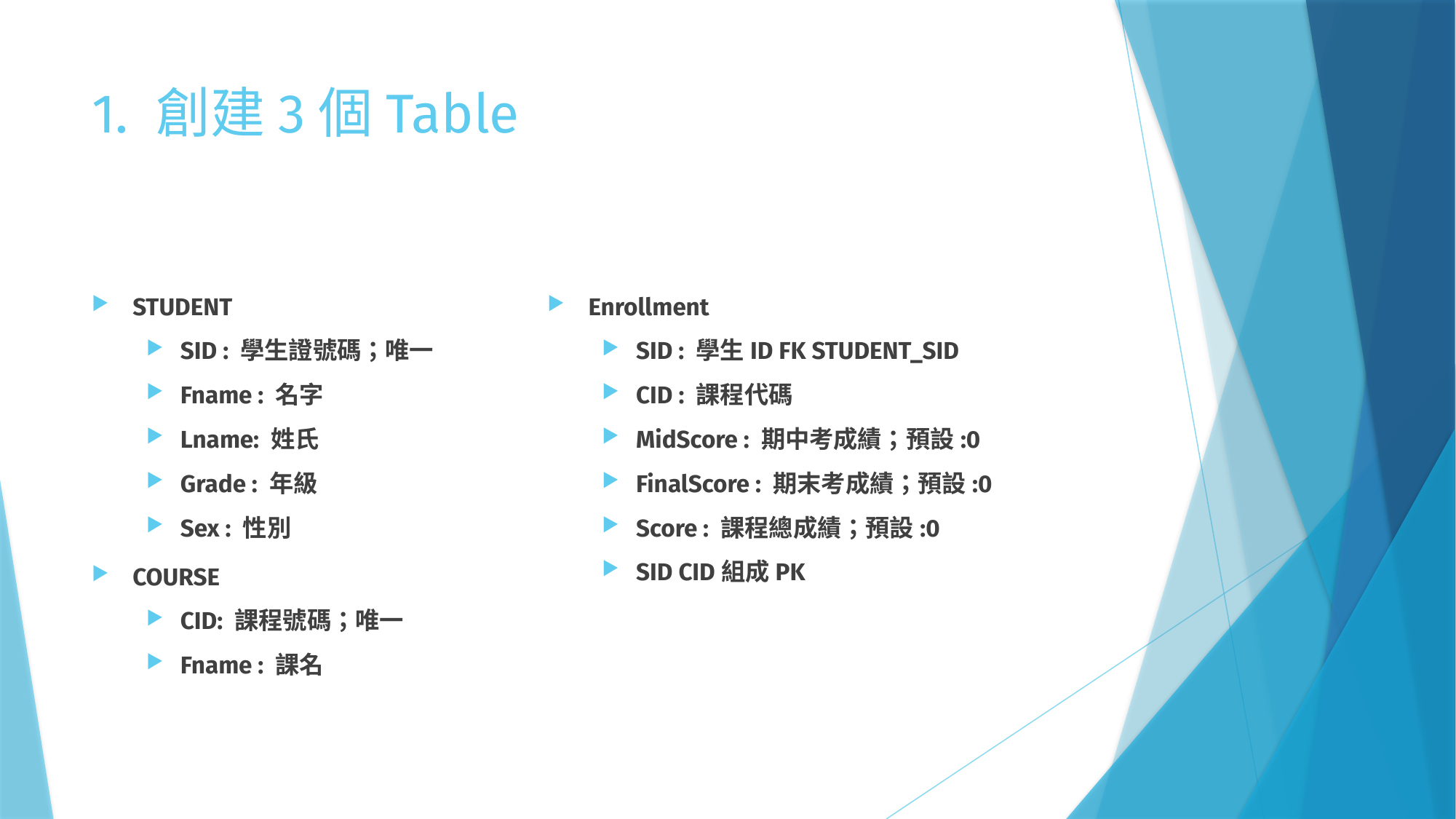

# 1. 創建3個Table
STUDENT
SID : 學生證號碼；唯一
Fname : 名字
Lname: 姓氏
Grade : 年級
Sex : 性別

Enrollment
SID : 學生ID FK STUDENT_SID
CID : 課程代碼
MidScore : 期中考成績；預設:0
FinalScore : 期末考成績；預設:0
Score : 課程總成績；預設:0
SID CID組成PK
COURSE
CID: 課程號碼；唯一
Fname : 課名